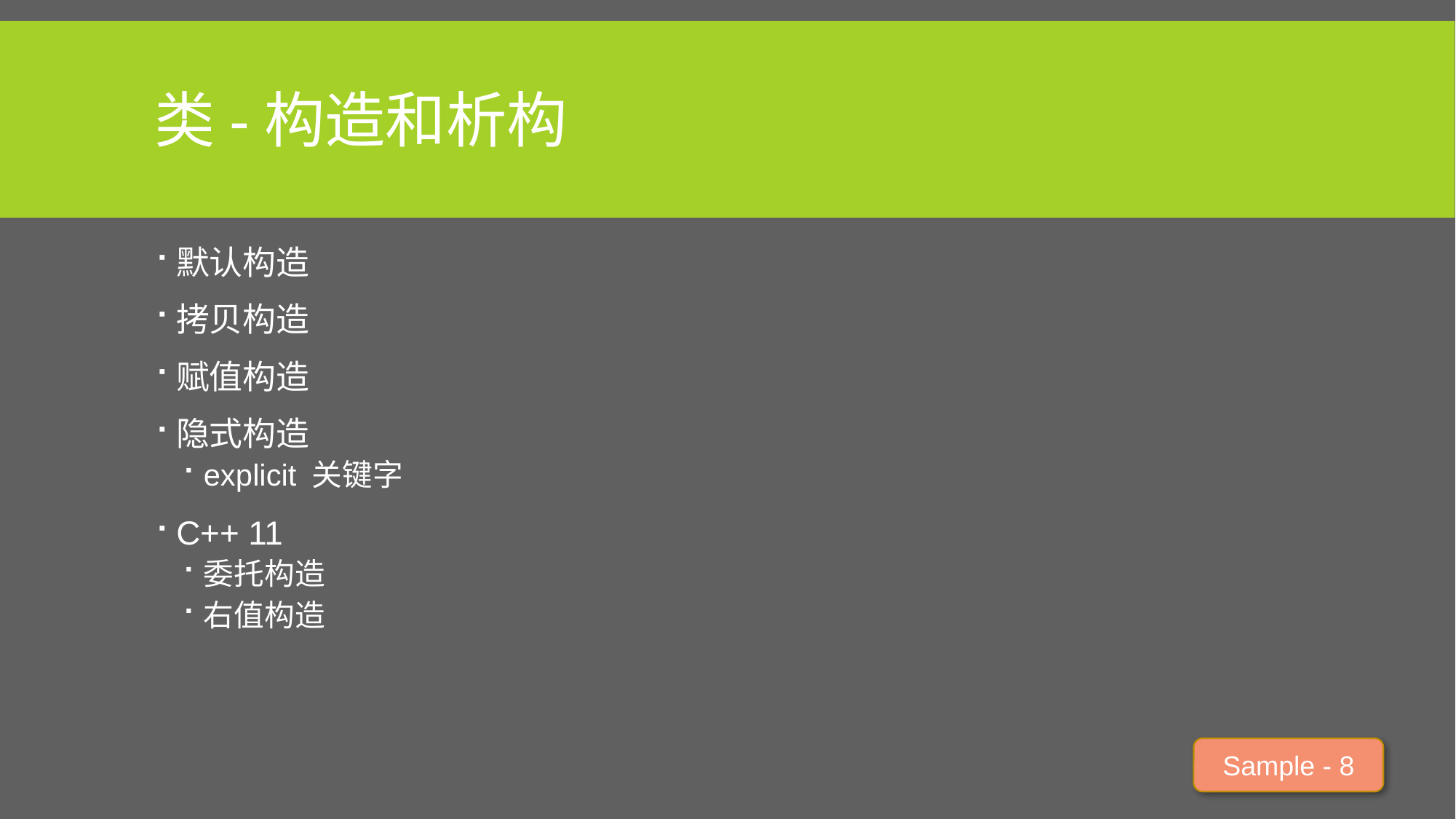

# 类-构造和析构
默认构造
拷贝构造
赋值构造
隐式构造
explicit 关键字
C++ 11
委托构造
右值构造
Sample - 8